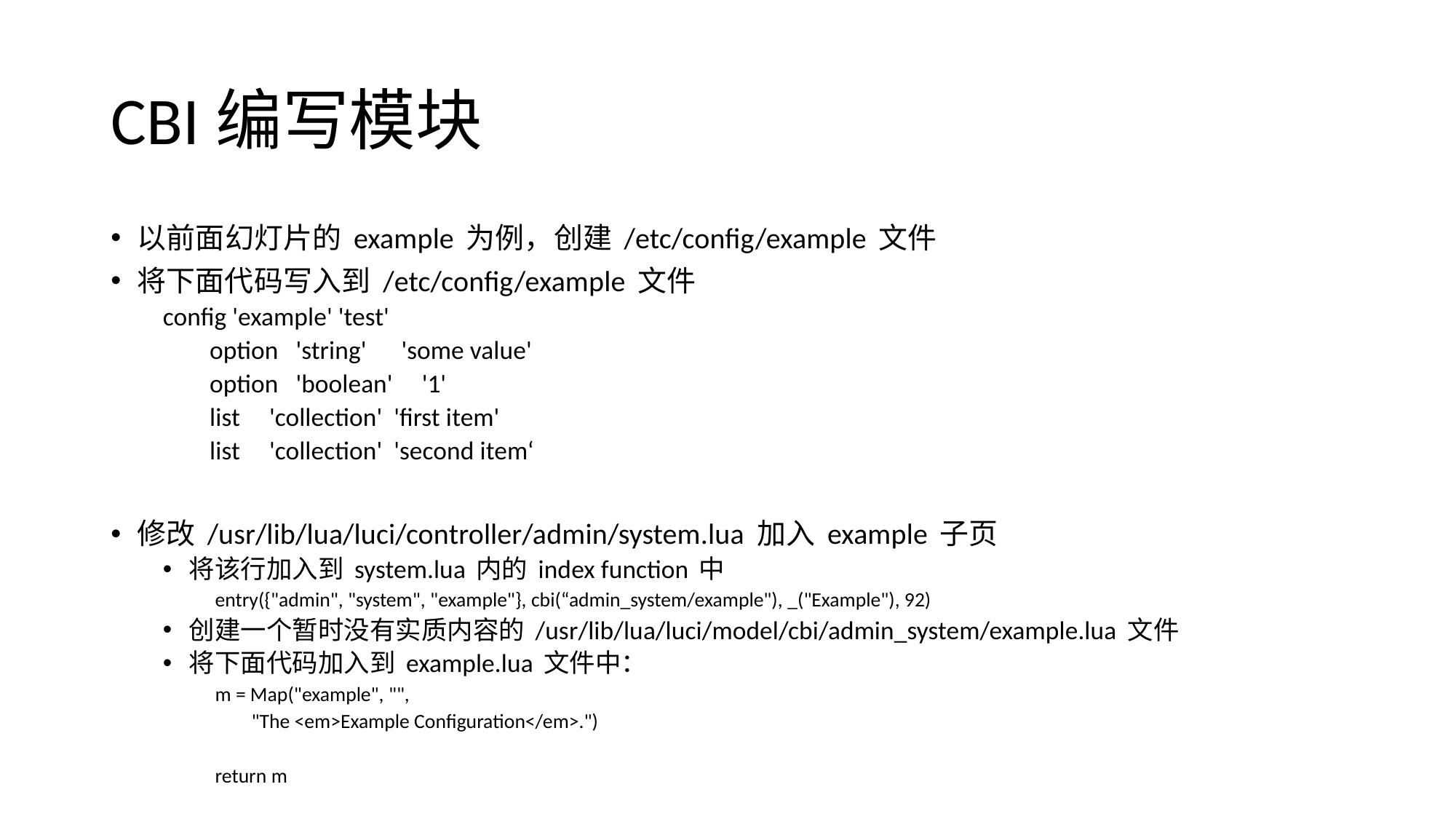

# CBI编写模块
以前面幻灯片的 example 为例，创建 /etc/config/example 文件
将下面代码写入到 /etc/config/example 文件
config 'example' 'test'
        option   'string'      'some value'
        option   'boolean'     '1'
        list     'collection'  'first item'
        list     'collection'  'second item‘

修改 /usr/lib/lua/luci/controller/admin/system.lua 加入 example 子页
将该行加入到 system.lua 内的 index function 中
entry({"admin", "system", "example"}, cbi(“admin_system/example"), _("Example"), 92)
创建一个暂时没有实质内容的 /usr/lib/lua/luci/model/cbi/admin_system/example.lua 文件
将下面代码加入到 example.lua 文件中：
m = Map("example", "",
        "The <em>Example Configuration</em>.")

return m